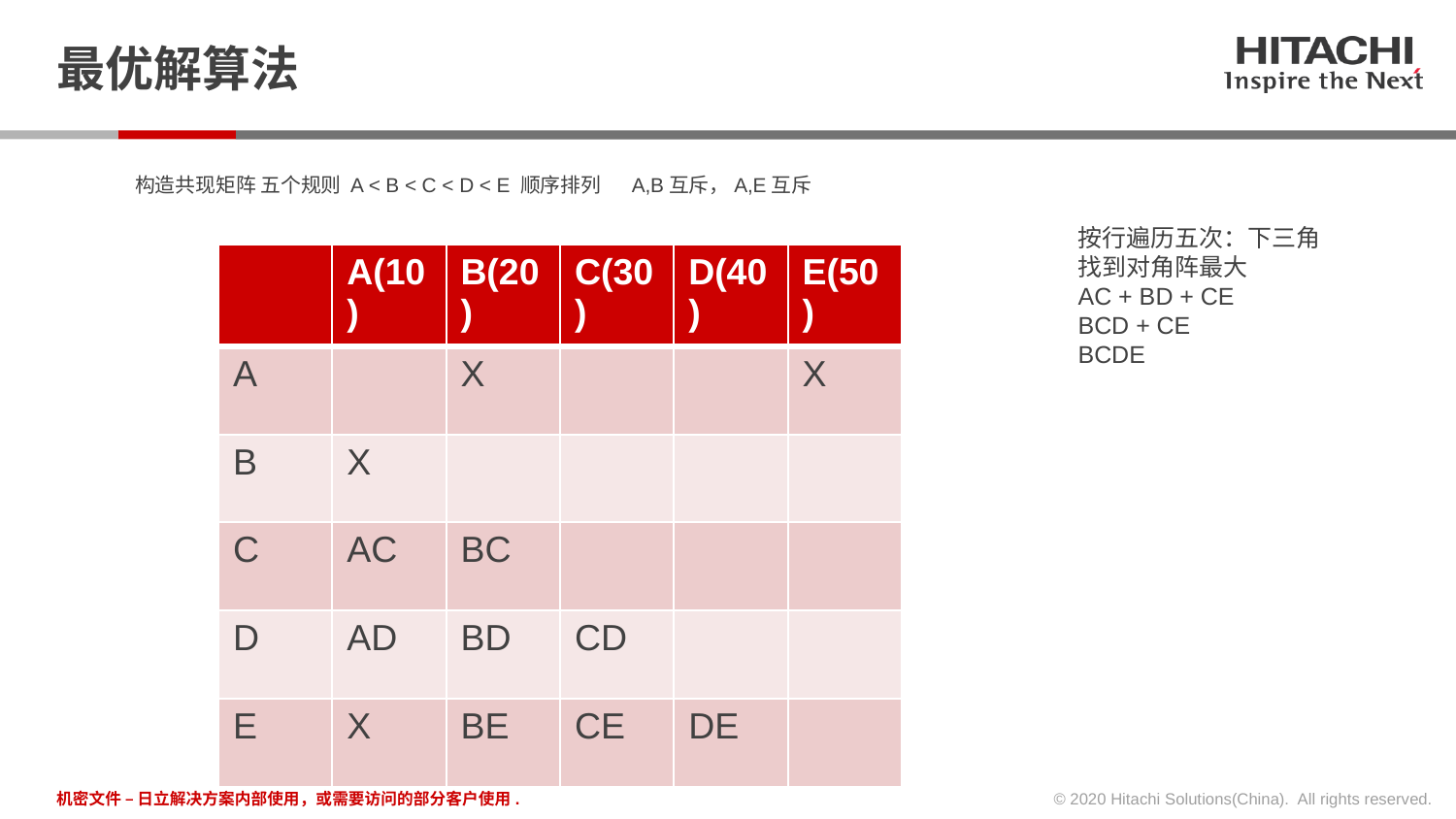

# 最优解算法
A,B互斥，A,E互斥
构造共现矩阵 五个规则 A < B < C < D < E 顺序排列
按行遍历五次：下三角
找到对角阵最大
AC + BD + CE
BCD + CE
BCDE

|  | A(10) | B(20) | C(30) | D(40) | E(50) |
| --- | --- | --- | --- | --- | --- |
| A |  | X |  |  | X |
| B | X |  |  |  |  |
| C | AC | BC |  |  |  |
| D | AD | BD | CD |  |  |
| E | X | BE | CE | DE |  |